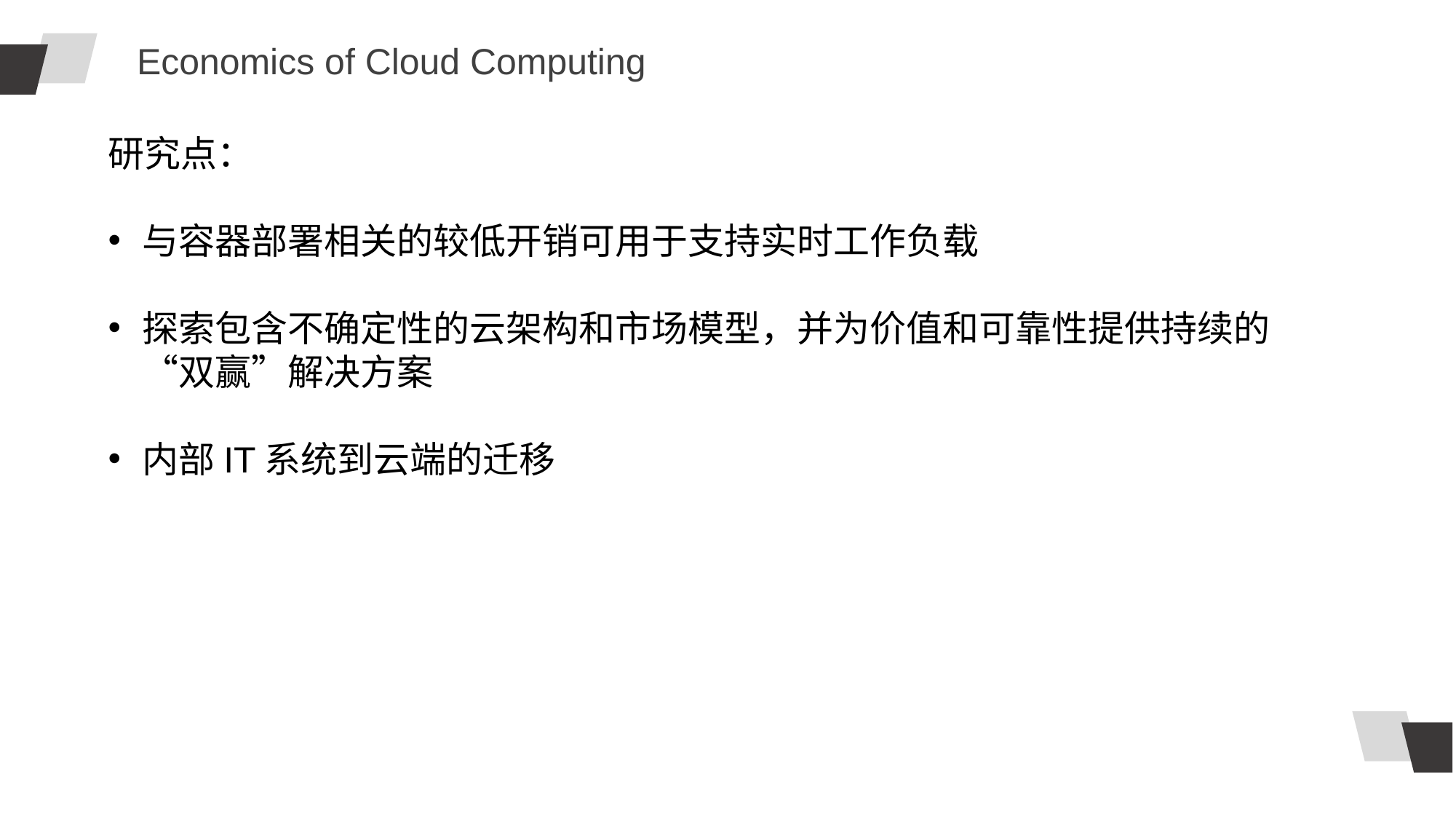

Economics of Cloud Computing
研究点：

与容器部署相关的较低开销可用于支持实时工作负载

探索包含不确定性的云架构和市场模型，并为价值和可靠性提供持续的“双赢”解决方案

内部IT系统到云端的迁移